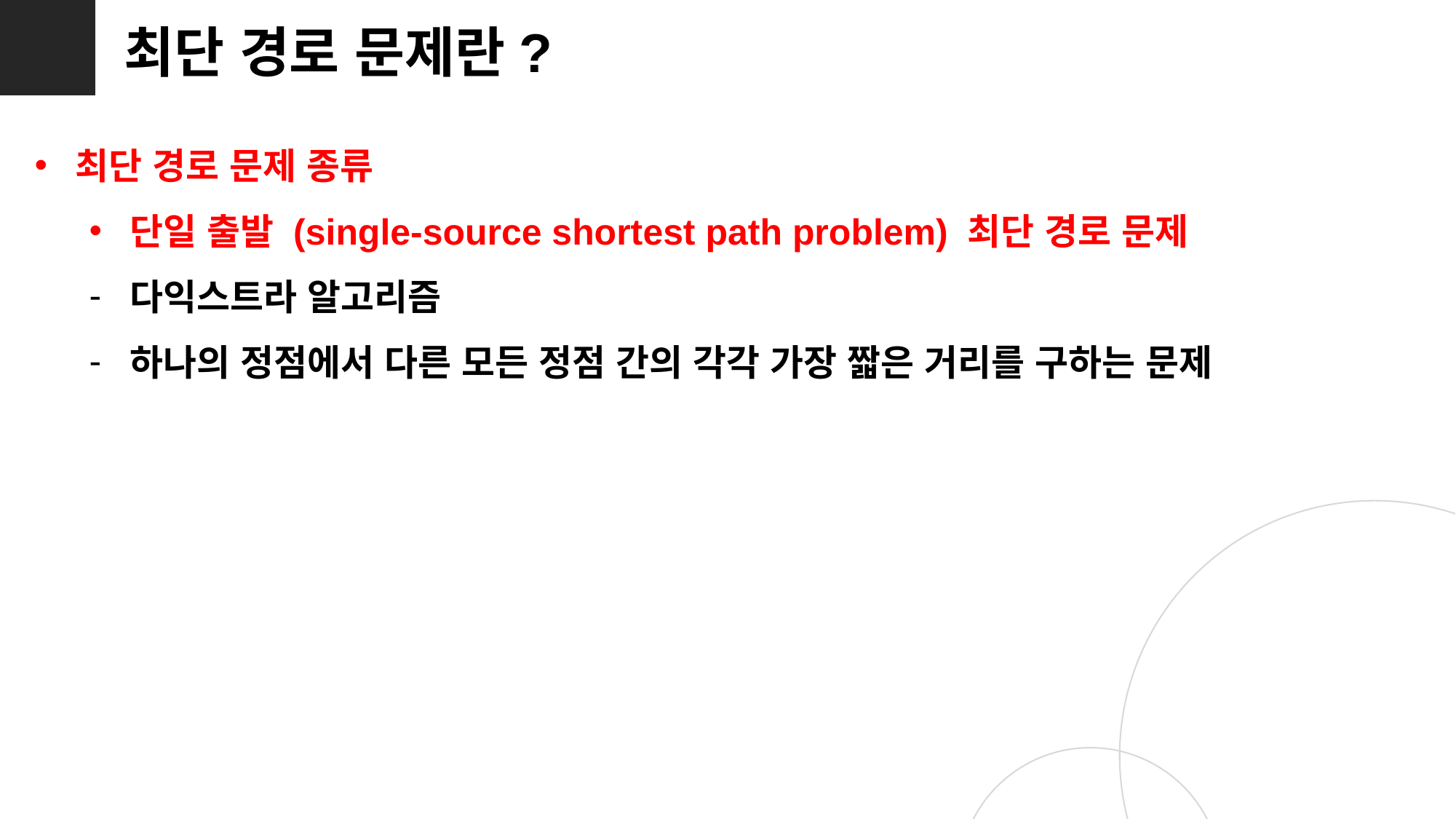

최단 경로 문제란?
최단 경로 문제 종류
단일 출발 (single-source shortest path problem) 최단 경로 문제
다익스트라 알고리즘
하나의 정점에서 다른 모든 정점 간의 각각 가장 짧은 거리를 구하는 문제